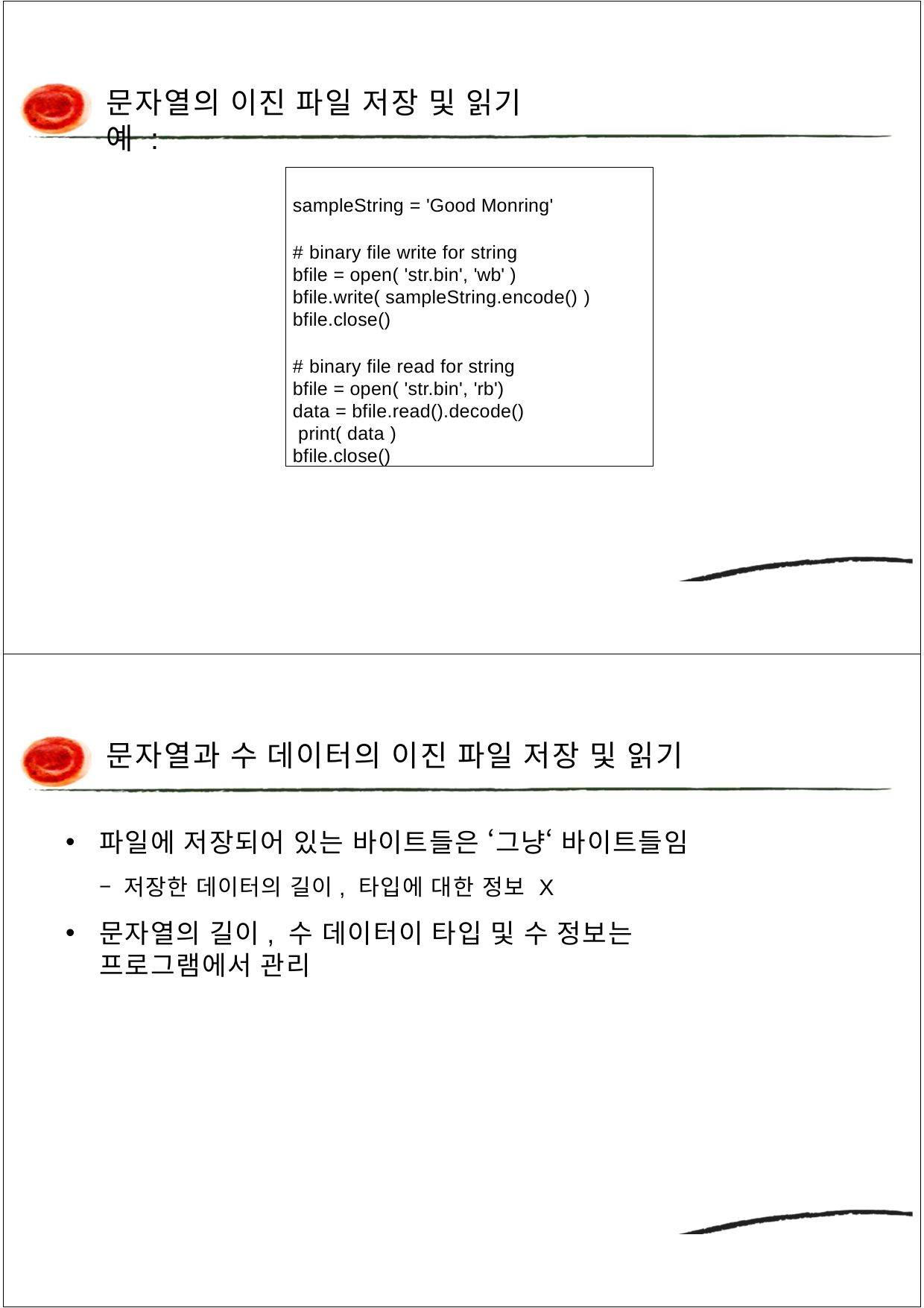

문자열의 이진 파일 저장 및 읽기 예 :

sampleString = 'Good Monring'

# binary file write for string  bfile = open( 'str.bin', 'wb' )
bfile.write( sampleString.encode() )  bfile.close()

# binary file read for string  bfile = open( 'str.bin', 'rb')  data = bfile.read().decode()  print( data )
bfile.close()

문자열과 수 데이터의 이진 파일 저장 및 읽기

파일에 저장되어 있는 바이트들은 ‘그냥‘ 바이트들임
– 저장한 데이터의 길이, 타입에 대한 정보 X
문자열의 길이, 수 데이터이 타입 및 수 정보는 프로그램에서 관리